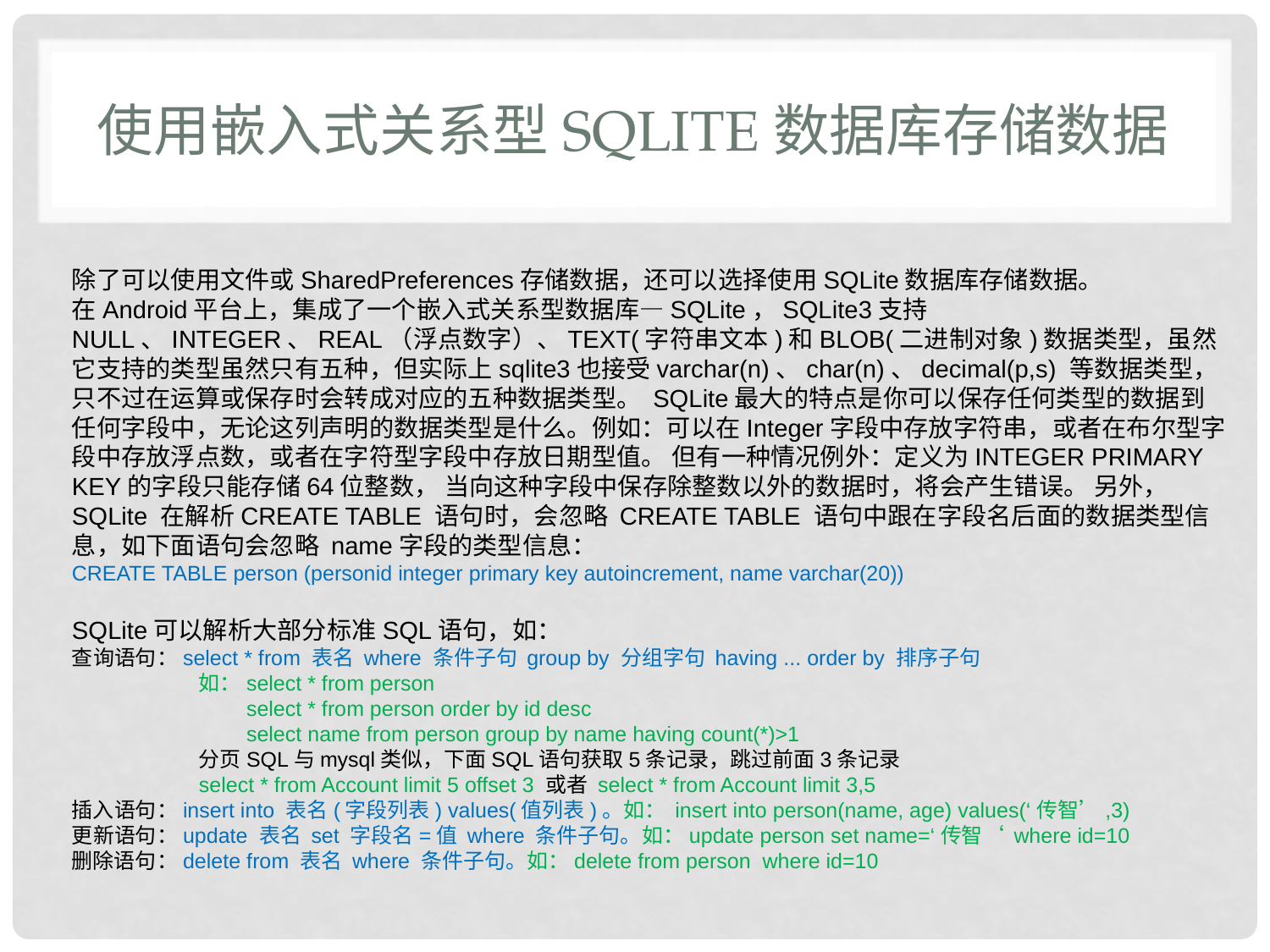

# 使用嵌入式关系型SQLite数据库存储数据
除了可以使用文件或SharedPreferences存储数据，还可以选择使用SQLite数据库存储数据。
在Android平台上，集成了一个嵌入式关系型数据库—SQLite，SQLite3支持 NULL、INTEGER、REAL（浮点数字）、TEXT(字符串文本)和BLOB(二进制对象)数据类型，虽然它支持的类型虽然只有五种，但实际上sqlite3也接受varchar(n)、char(n)、decimal(p,s) 等数据类型，只不过在运算或保存时会转成对应的五种数据类型。 SQLite最大的特点是你可以保存任何类型的数据到任何字段中，无论这列声明的数据类型是什么。例如：可以在Integer字段中存放字符串，或者在布尔型字段中存放浮点数，或者在字符型字段中存放日期型值。 但有一种情况例外：定义为INTEGER PRIMARY KEY的字段只能存储64位整数， 当向这种字段中保存除整数以外的数据时，将会产生错误。 另外， SQLite 在解析CREATE TABLE 语句时，会忽略 CREATE TABLE 语句中跟在字段名后面的数据类型信息，如下面语句会忽略 name字段的类型信息：
CREATE TABLE person (personid integer primary key autoincrement, name varchar(20))

SQLite可以解析大部分标准SQL语句，如：
查询语句：select * from 表名 where 条件子句 group by 分组字句 having ... order by 排序子句
如：select * from person
        select * from person order by id desc
        select name from person group by name having count(*)>1
分页SQL与mysql类似，下面SQL语句获取5条记录，跳过前面3条记录
select * from Account limit 5 offset 3 或者 select * from Account limit 3,5
插入语句：insert into 表名(字段列表) values(值列表)。如： insert into person(name, age) values(‘传智’,3)
更新语句：update 表名 set 字段名=值 where 条件子句。如：update person set name=‘传智‘ where id=10
删除语句：delete from 表名 where 条件子句。如：delete from person  where id=10